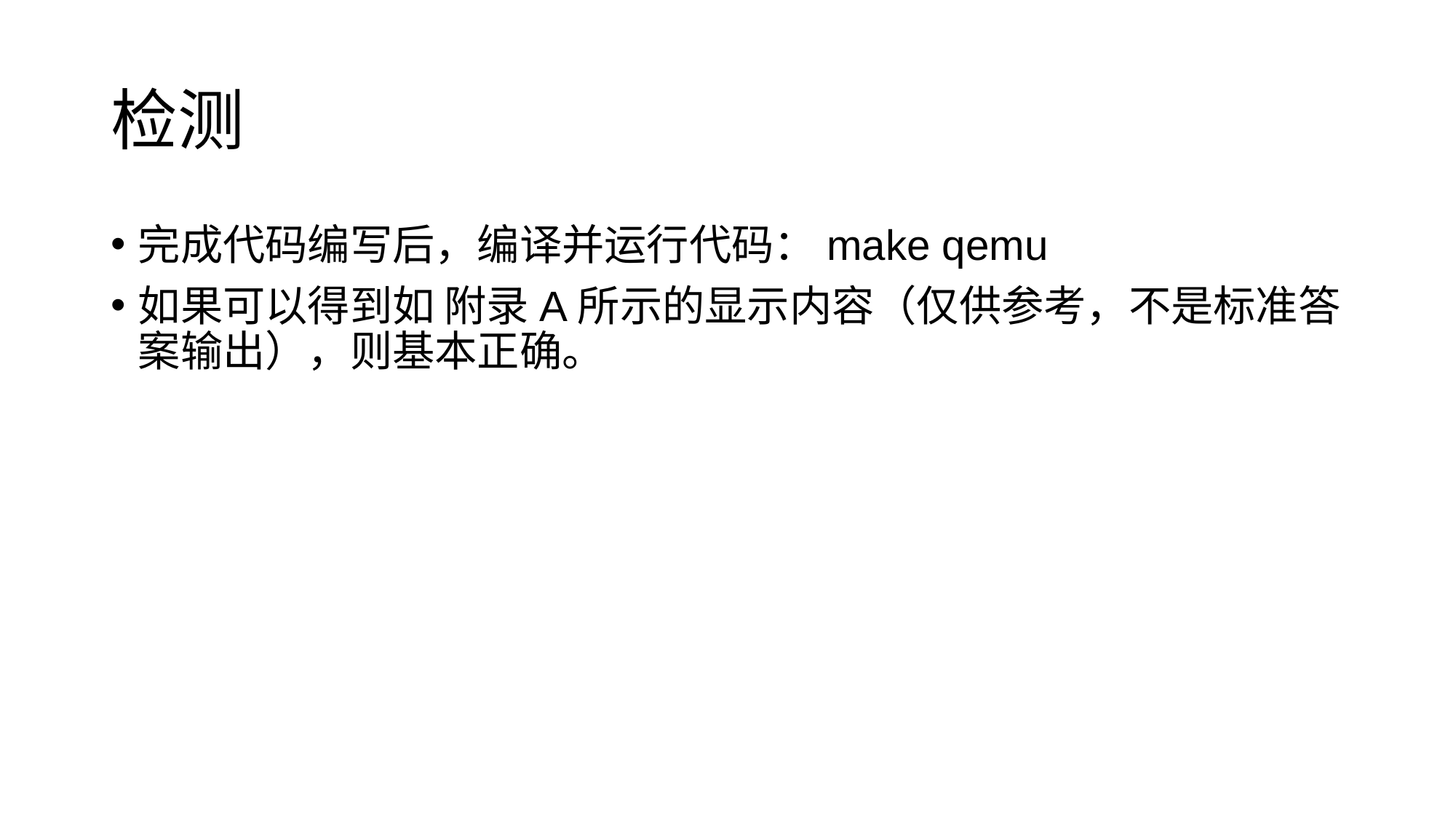

# 检测
完成代码编写后，编译并运行代码：make qemu
如果可以得到如 附录A所示的显示内容（仅供参考，不是标准答案输出），则基本正确。